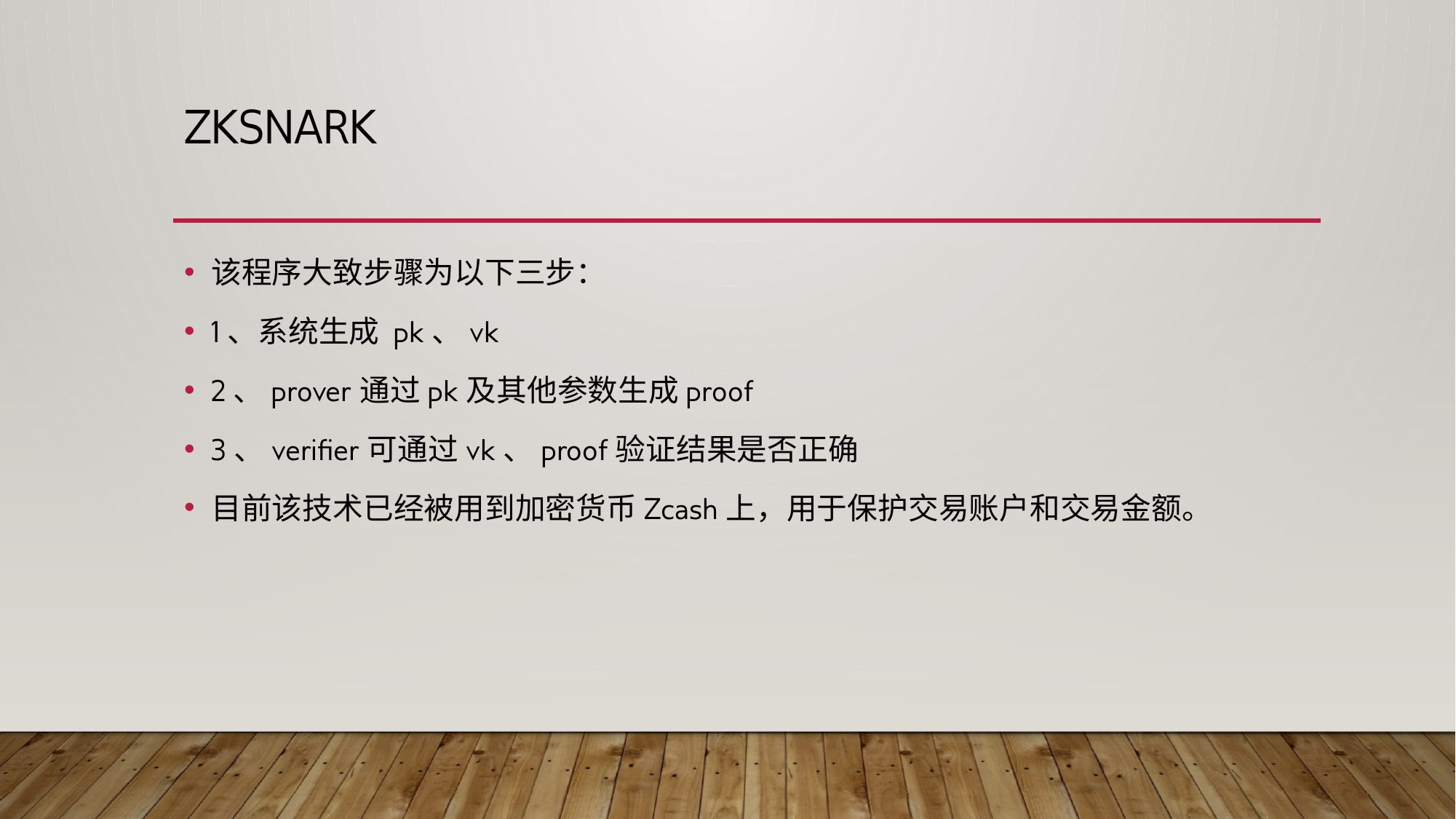

# zksnark
该程序大致步骤为以下三步：
1、系统生成 pk、vk
2、prover通过pk及其他参数生成proof
3、verifier可通过vk、proof验证结果是否正确
目前该技术已经被用到加密货币Zcash上，用于保护交易账户和交易金额。